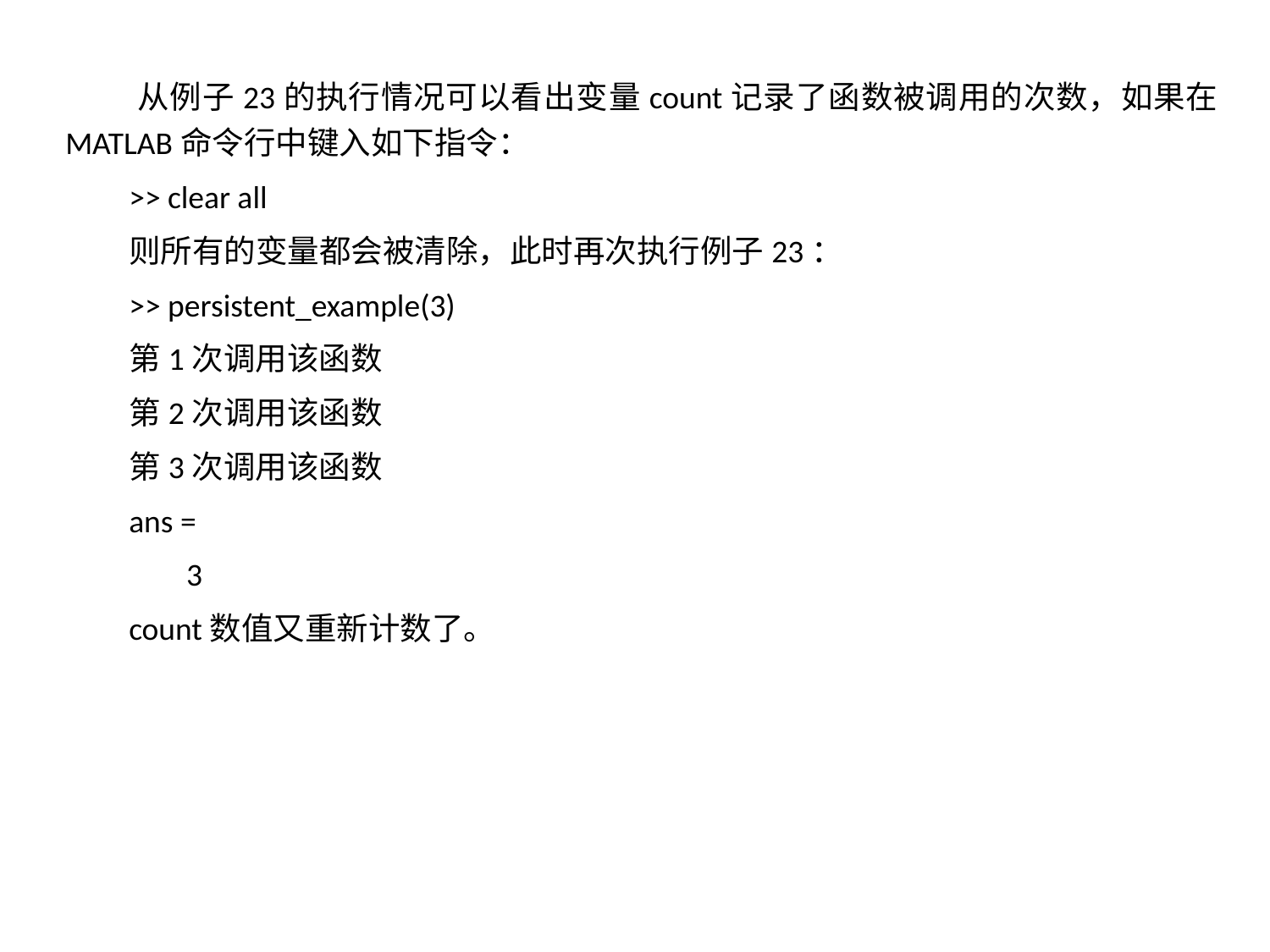

从例子23的执行情况可以看出变量count记录了函数被调用的次数，如果在MATLAB命令行中键入如下指令：
>> clear all
则所有的变量都会被清除，此时再次执行例子23：
>> persistent_example(3)
第1次调用该函数
第2次调用该函数
第3次调用该函数
ans =
        3
count数值又重新计数了。